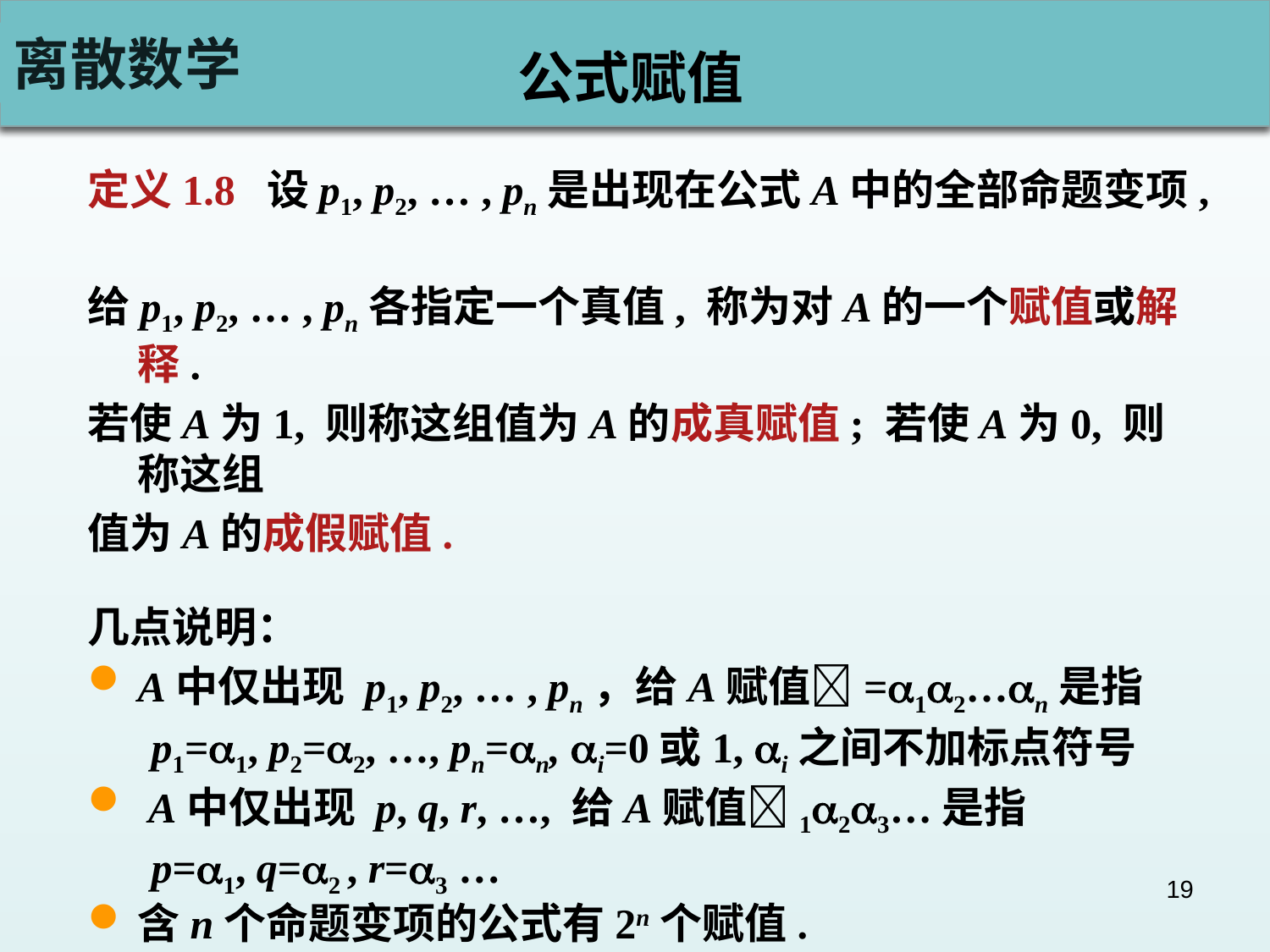

公式赋值
定义1.8  设p1, p2, … , pn是出现在公式A中的全部命题变项,
给p1, p2, … , pn各指定一个真值, 称为对A的一个赋值或解释.
若使A为1, 则称这组值为A的成真赋值; 若使A为0, 则称这组
值为A的成假赋值.

几点说明：
A中仅出现 p1, p2, … , pn，给A赋值α=α1α2…αn是指
      p1=α1, p2=α2, …, pn=αn, αi=0或1, αi之间不加标点符号
 A中仅出现 p, q, r, …, 给A赋值α1α2α3…是指
      p=α1, q=α2 , r=α3 …
含n个命题变项的公式有2n个赋值.
      如 000, 010, 101, 110是¬(p→q)↔r的成真赋值
           001, 011, 100, 111是成假赋值.
19